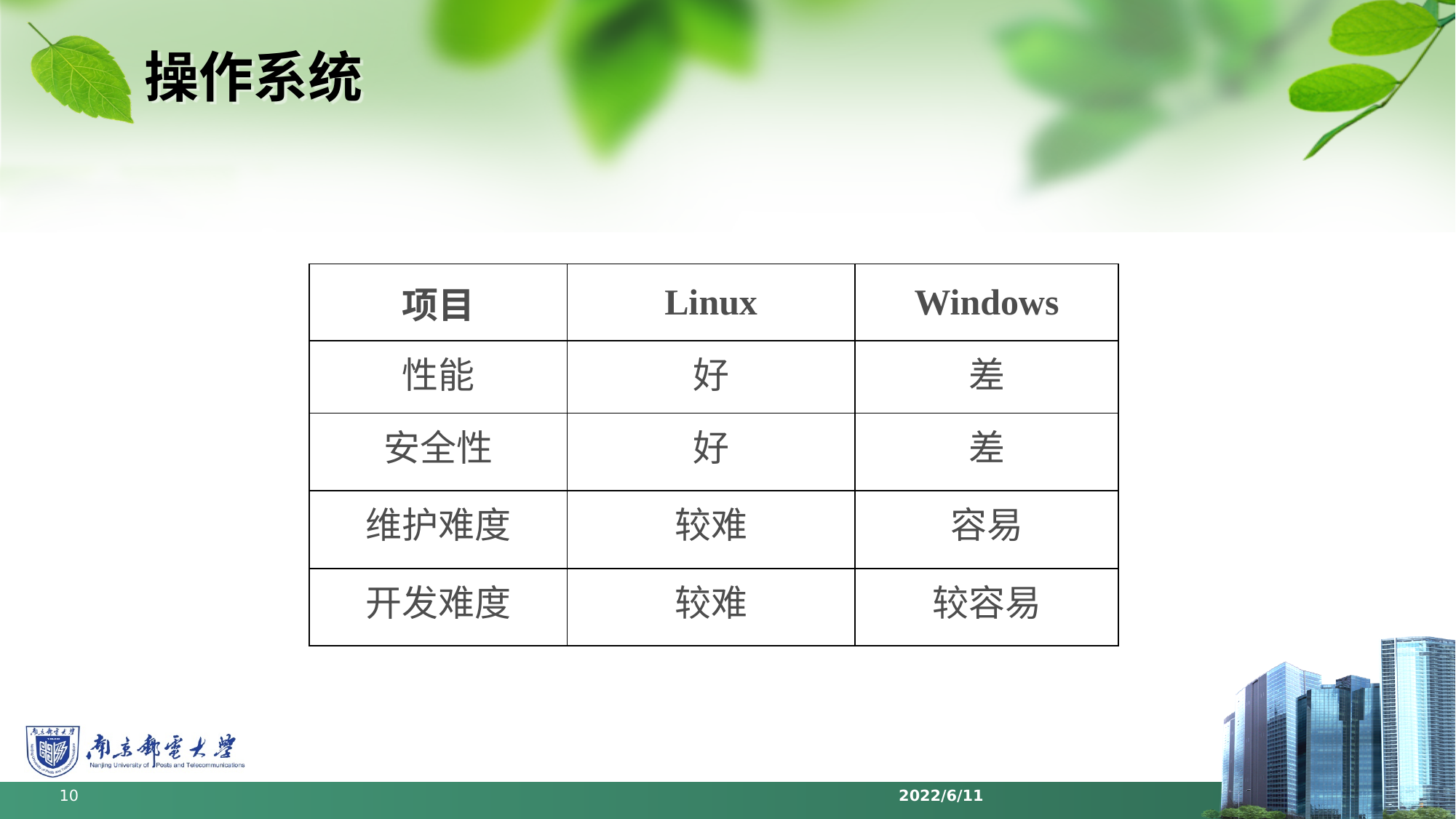

# 操作系统
| 项目 | Linux | Windows |
| --- | --- | --- |
| 性能 | 好 | 差 |
| 安全性 | 好 | 差 |
| 维护难度 | 较难 | 容易 |
| 开发难度 | 较难 | 较容易 |
10
2022/6/11